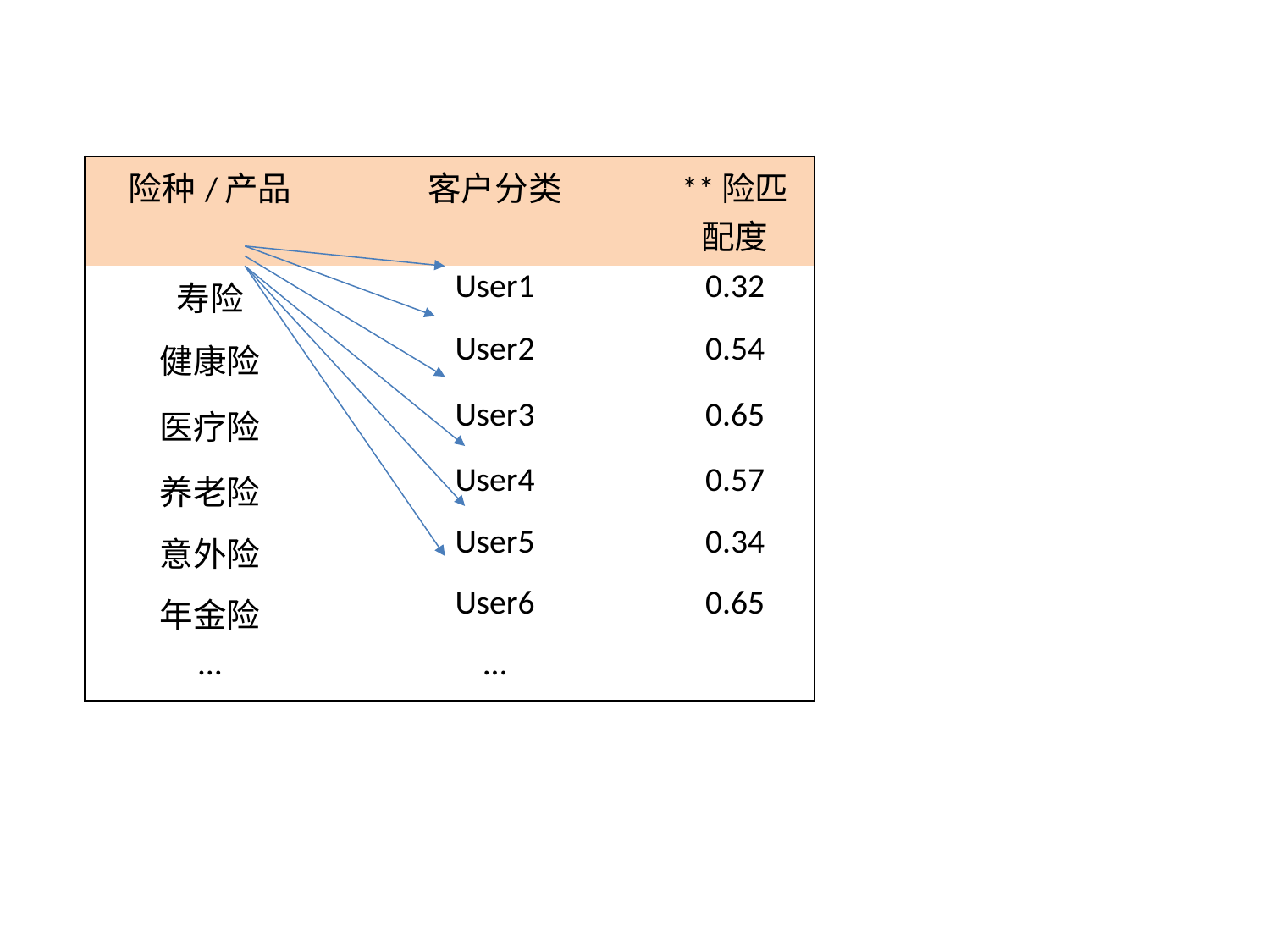

| 险种/产品 | 客户分类 | \*\*险匹配度 |
| --- | --- | --- |
| 寿险 | User1 | 0.32 |
| 健康险 | User2 | 0.54 |
| 医疗险 | User3 | 0.65 |
| 养老险 | User4 | 0.57 |
| 意外险 | User5 | 0.34 |
| 年金险 | User6 | 0.65 |
| … | … |  |